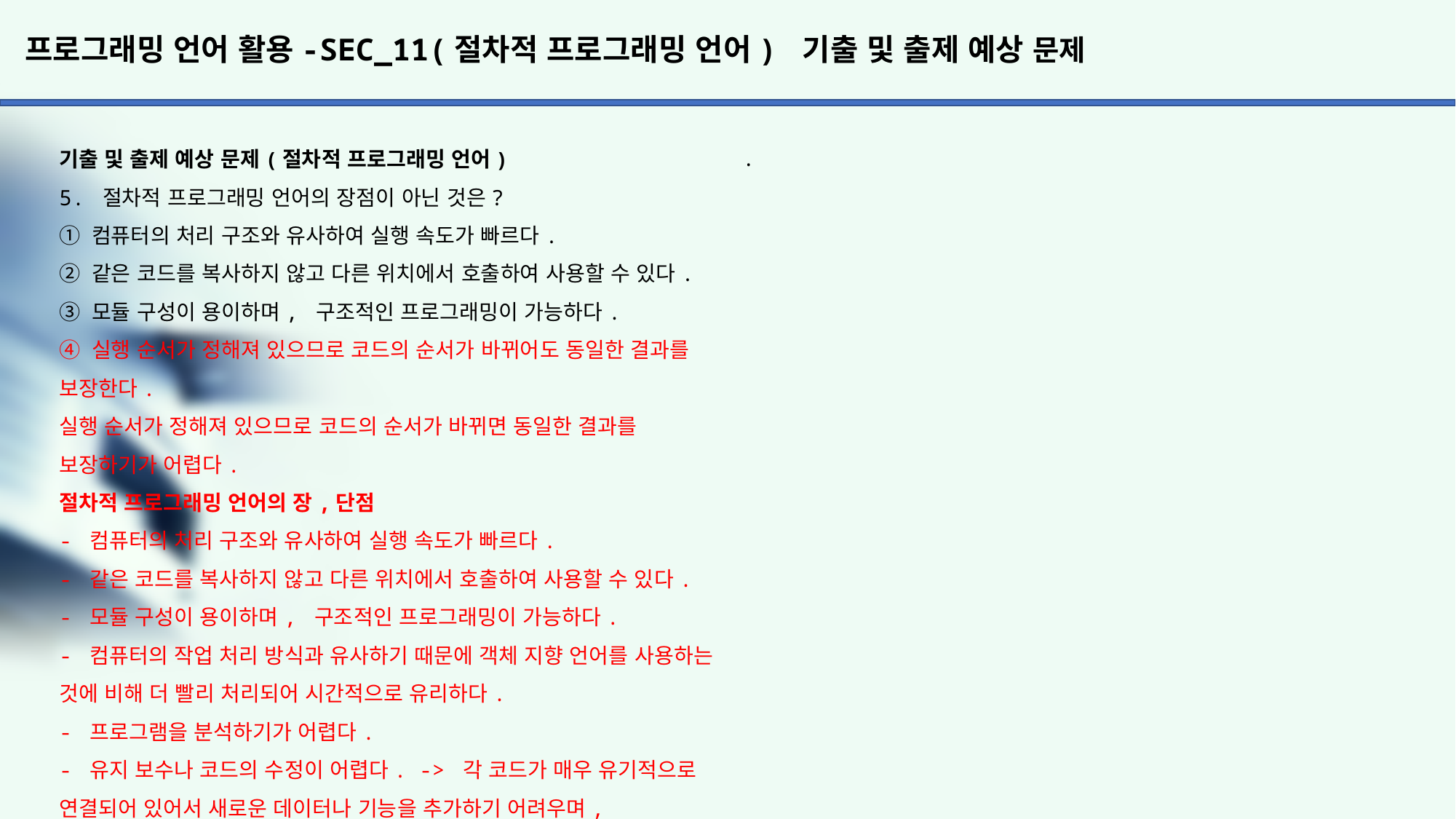

# 프로그래밍 언어 활용-SEC_11(절차적 프로그래밍 언어) 기출 및 출제 예상 문제
.
기출 및 출제 예상 문제(절차적 프로그래밍 언어)
5. 절차적 프로그래밍 언어의 장점이 아닌 것은?
① 컴퓨터의 처리 구조와 유사하여 실행 속도가 빠르다.
② 같은 코드를 복사하지 않고 다른 위치에서 호출하여 사용할 수 있다.
③ 모듈 구성이 용이하며, 구조적인 프로그래밍이 가능하다.
④ 실행 순서가 정해져 있으므로 코드의 순서가 바뀌어도 동일한 결과를 보장한다.
실행 순서가 정해져 있으므로 코드의 순서가 바뀌면 동일한 결과를 보장하기가 어렵다.
절차적 프로그래밍 언어의 장,단점
- 컴퓨터의 처리 구조와 유사하여 실행 속도가 빠르다.
- 같은 코드를 복사하지 않고 다른 위치에서 호출하여 사용할 수 있다.
- 모듈 구성이 용이하며, 구조적인 프로그래밍이 가능하다.
- 컴퓨터의 작업 처리 방식과 유사하기 때문에 객체 지향 언어를 사용하는 것에 비해 더 빨리 처리되어 시간적으로 유리하다.
- 프로그램을 분석하기가 어렵다.
- 유지 보수나 코드의 수정이 어렵다. -> 각 코드가 매우 유기적으로 연결되어 있어서 새로운 데이터나 기능을 추가하기 어려우며, 부분적으로 고장이 나더라도 전체 고장으로 확대 되어진다.